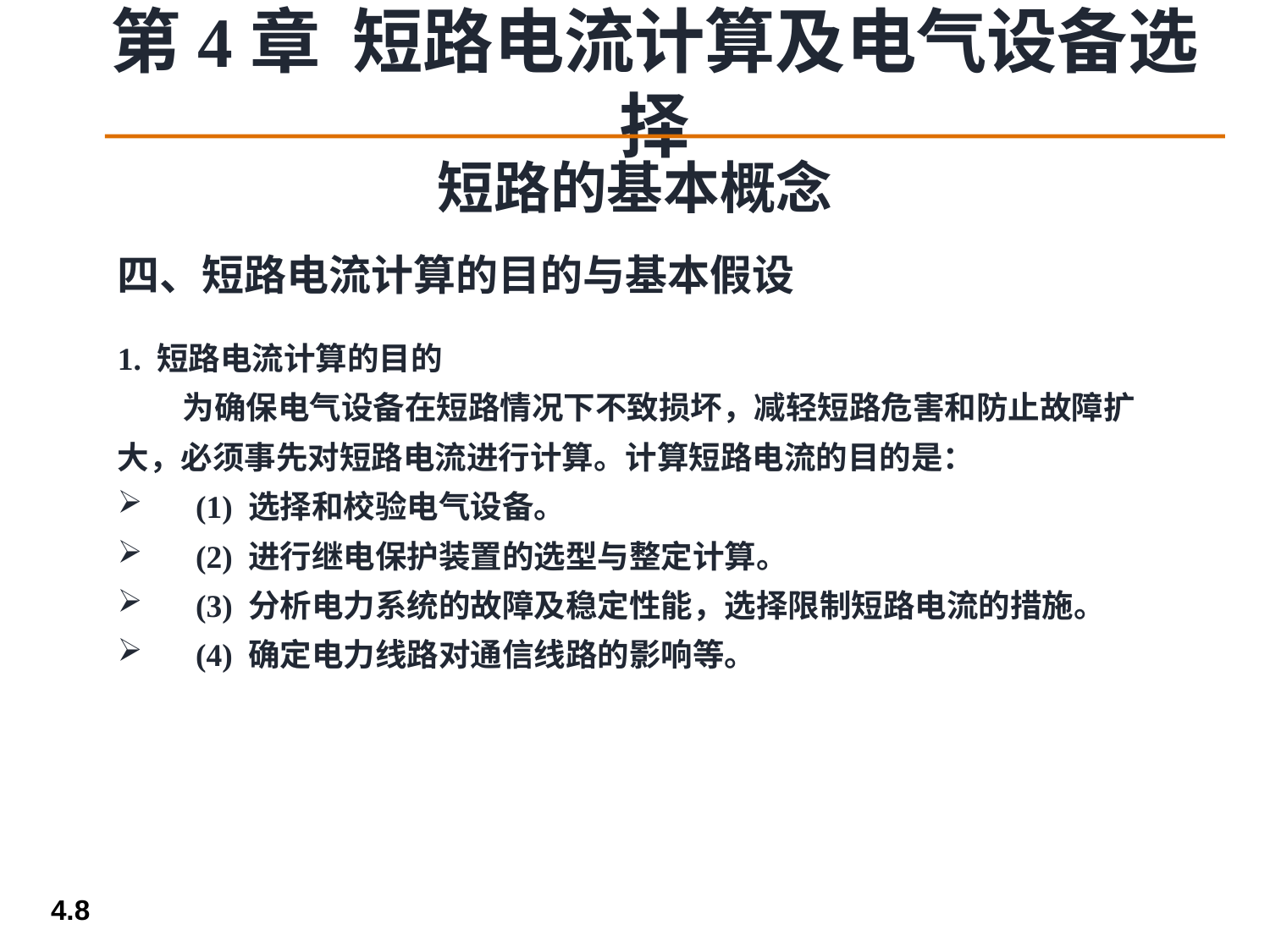

短路的基本概念
四、短路电流计算的目的与基本假设
1. 短路电流计算的目的
        为确保电气设备在短路情况下不致损坏，减轻短路危害和防止故障扩大，必须事先对短路电流进行计算。计算短路电流的目的是：
      (1) 选择和校验电气设备。
      (2) 进行继电保护装置的选型与整定计算。
      (3) 分析电力系统的故障及稳定性能，选择限制短路电流的措施。
      (4) 确定电力线路对通信线路的影响等。